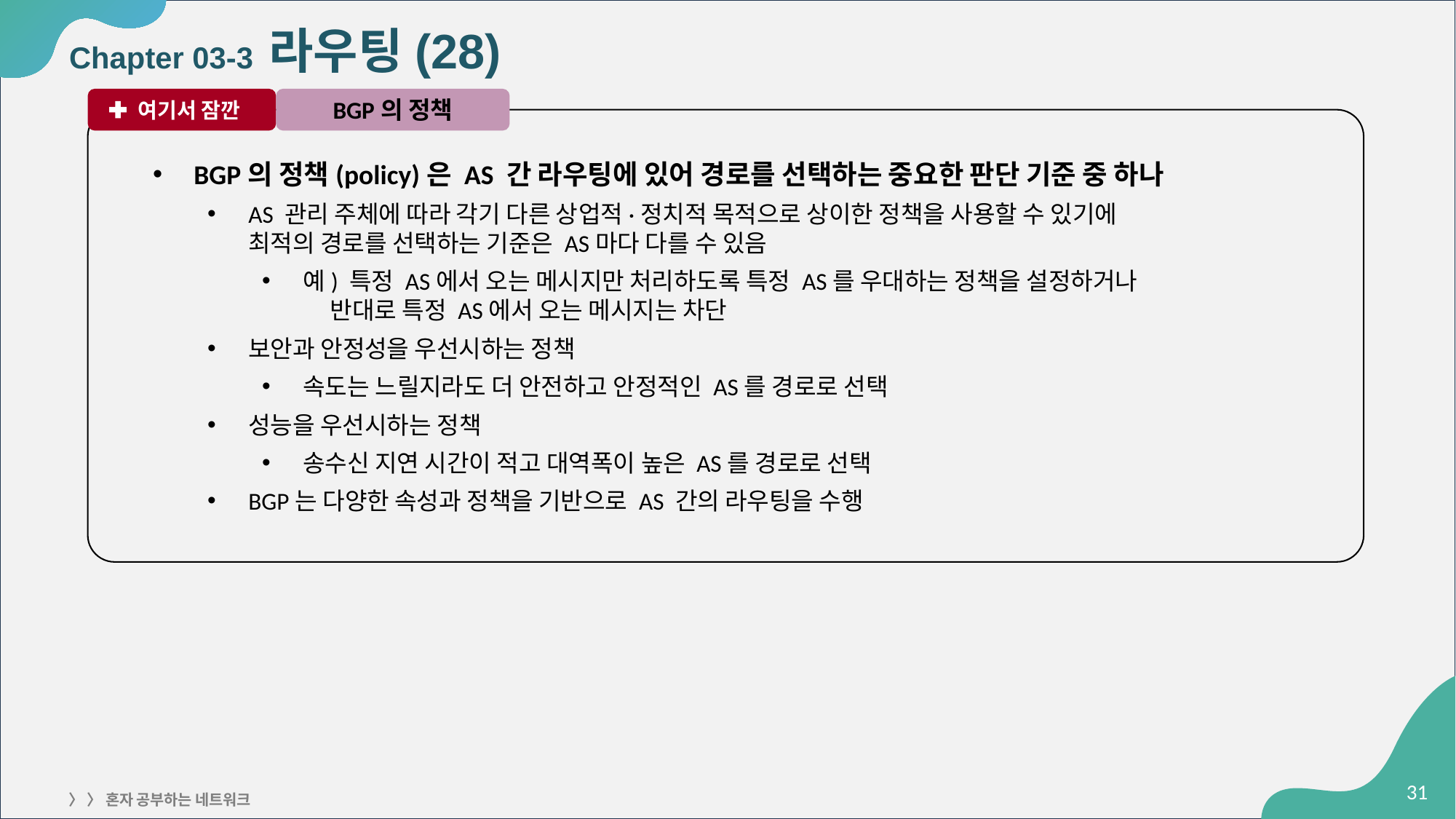

# Chapter 03-3 라우팅(28)
     여기서 잠깐
BGP의 정책

BGP의 정책(policy)은 AS 간 라우팅에 있어 경로를 선택하는 중요한 판단 기준 중 하나
AS 관리 주체에 따라 각기 다른 상업적·정치적 목적으로 상이한 정책을 사용할 수 있기에
최적의 경로를 선택하는 기준은 AS마다 다를 수 있음
예) 특정 AS에서 오는 메시지만 처리하도록 특정 AS를 우대하는 정책을 설정하거나
     반대로 특정 AS에서 오는 메시지는 차단
보안과 안정성을 우선시하는 정책
속도는 느릴지라도 더 안전하고 안정적인 AS를 경로로 선택
성능을 우선시하는 정책
송수신 지연 시간이 적고 대역폭이 높은 AS를 경로로 선택
BGP는 다양한 속성과 정책을 기반으로 AS 간의 라우팅을 수행
31
〉 〉 혼자 공부하는 네트워크